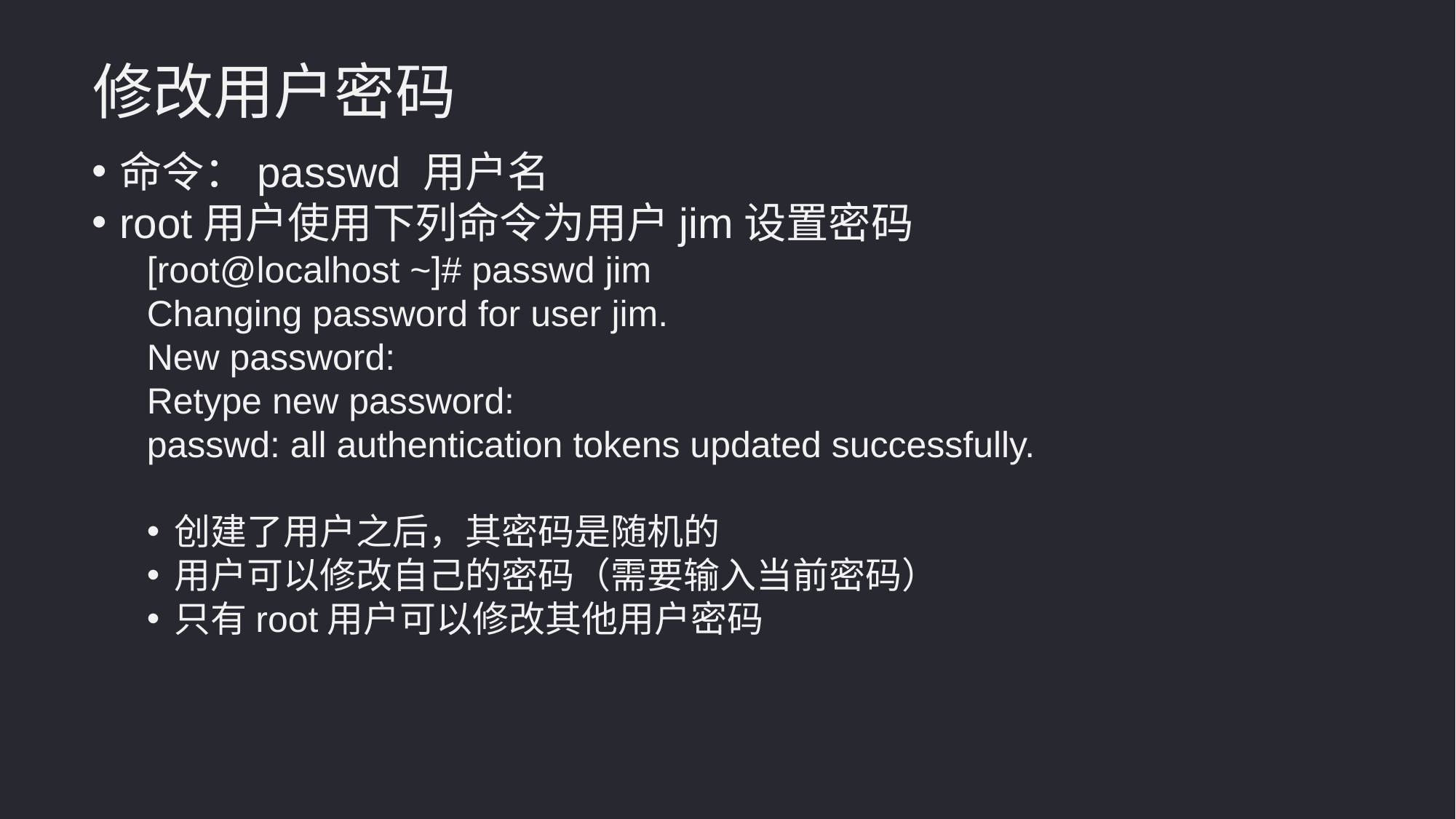

修改用户密码
命令：passwd 用户名
root用户使用下列命令为用户jim设置密码
[root@localhost ~]# passwd jim
Changing password for user jim.
New password:
Retype new password:
passwd: all authentication tokens updated successfully.

创建了用户之后，其密码是随机的
用户可以修改自己的密码（需要输入当前密码）
只有root用户可以修改其他用户密码